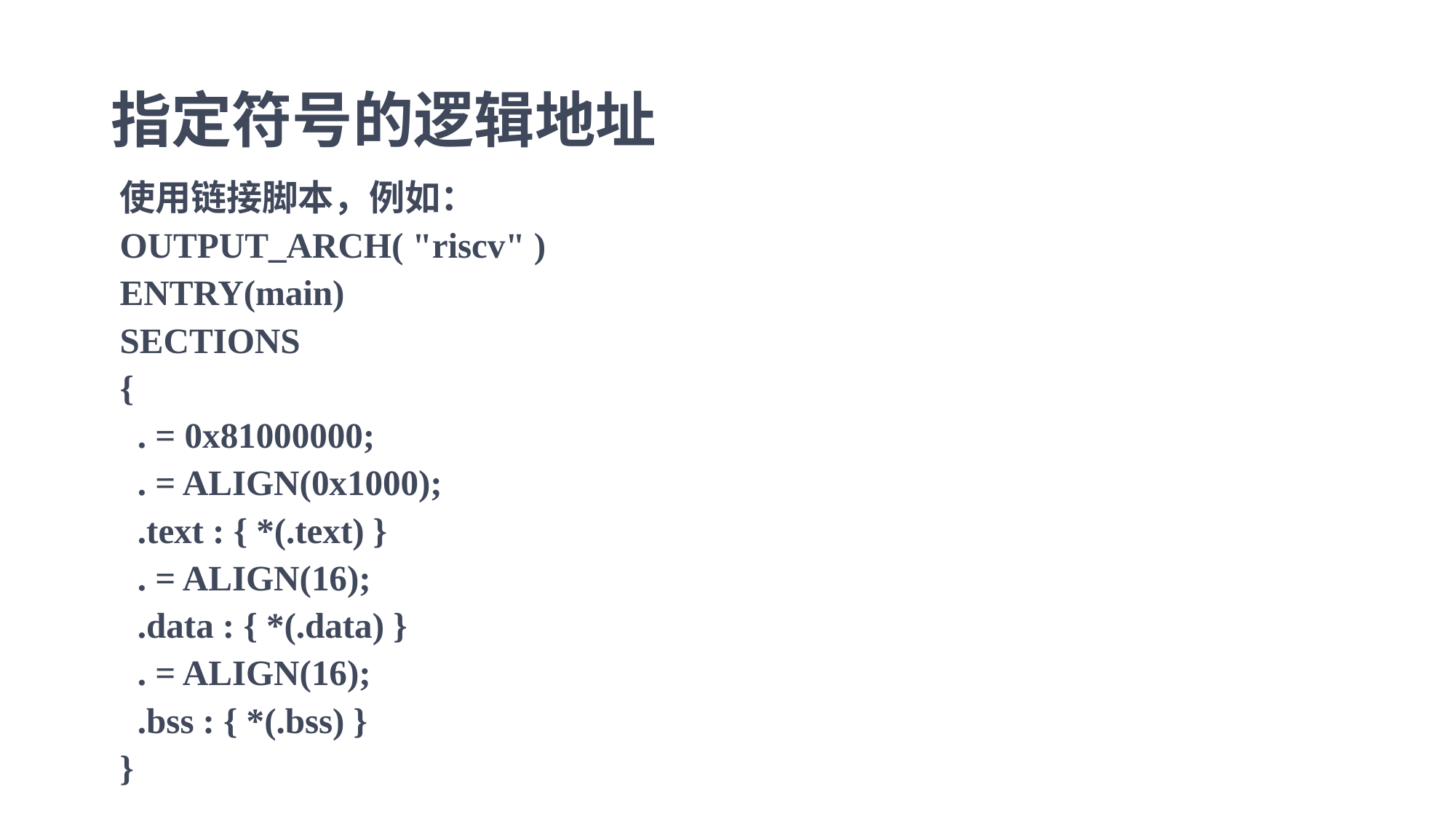

# 指定符号的逻辑地址
使用链接脚本，例如：
OUTPUT_ARCH( "riscv" )
ENTRY(main)
SECTIONS
{
  . = 0x81000000;
  . = ALIGN(0x1000);
  .text : { *(.text) }
  . = ALIGN(16);
  .data : { *(.data) }
  . = ALIGN(16);
  .bss : { *(.bss) }
}